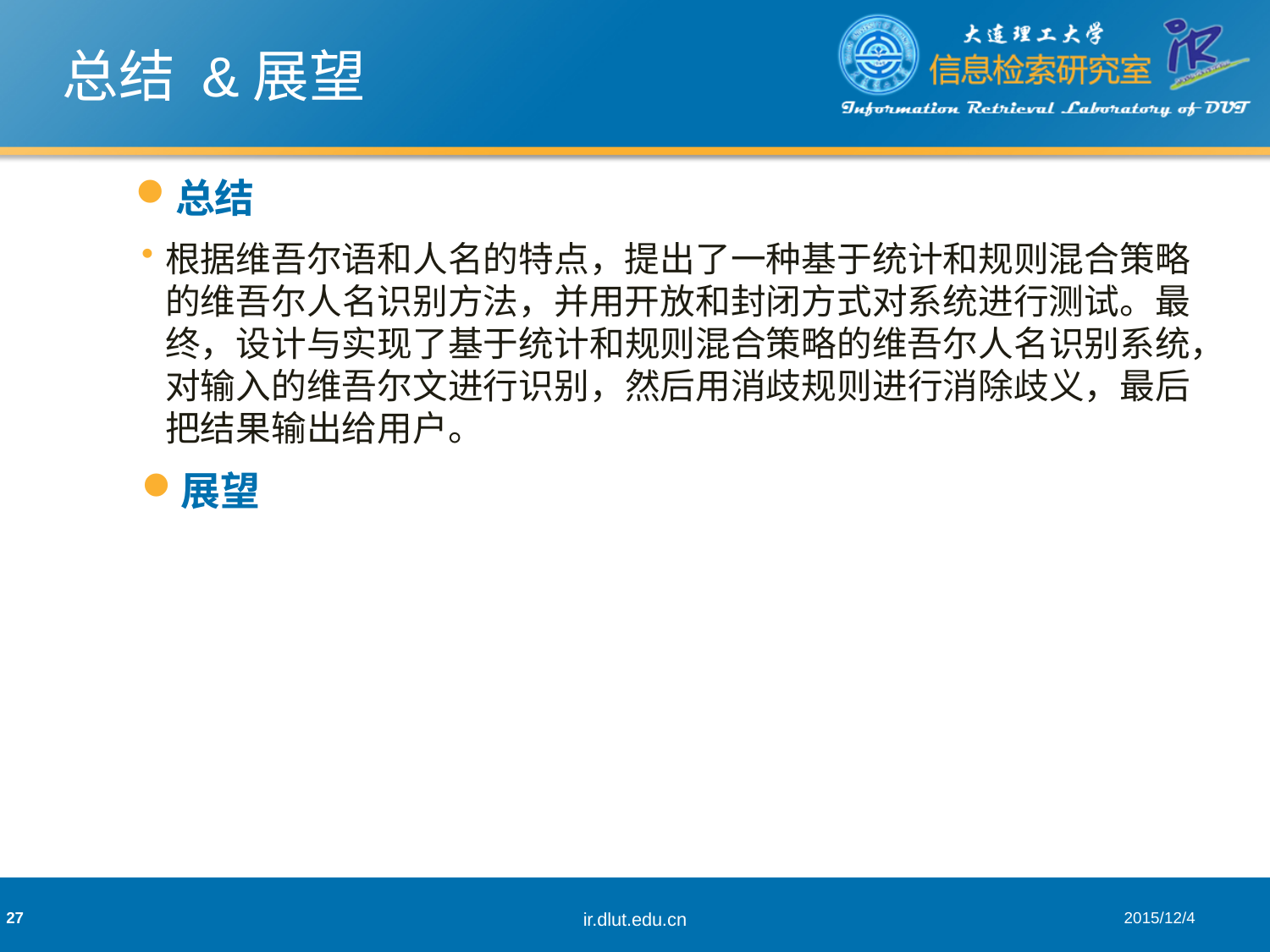

# 总结 &展望
总结
根据维吾尔语和人名的特点，提出了一种基于统计和规则混合策略的维吾尔人名识别方法，并用开放和封闭方式对系统进行测试。最终，设计与实现了基于统计和规则混合策略的维吾尔人名识别系统，对输入的维吾尔文进行识别，然后用消歧规则进行消除歧义，最后把结果输出给用户。
展望